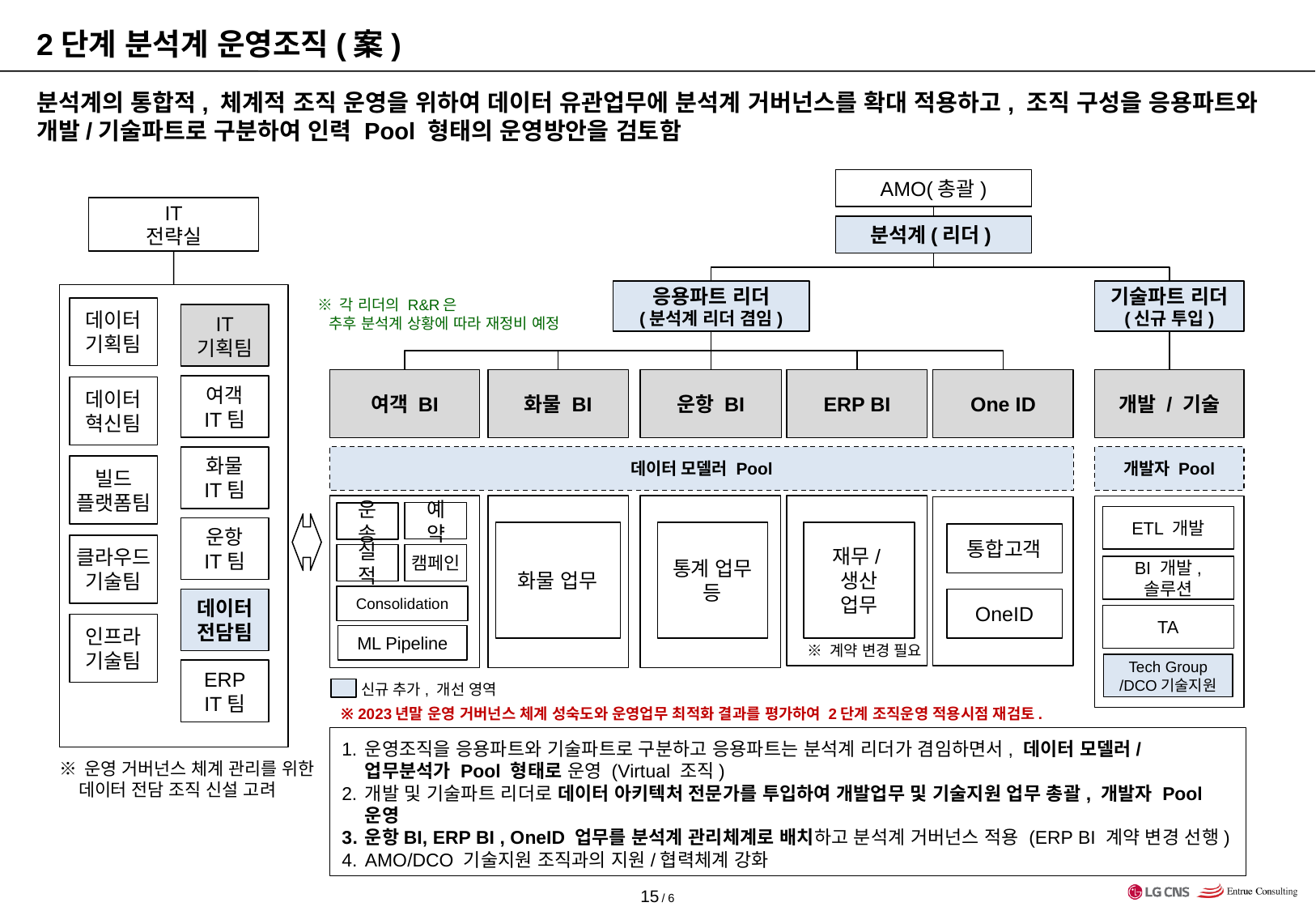

# 2단계 분석계 운영조직(案)
분석계의 통합적, 체계적 조직 운영을 위하여 데이터 유관업무에 분석계 거버넌스를 확대 적용하고, 조직 구성을 응용파트와 개발/기술파트로 구분하여 인력 Pool 형태의 운영방안을 검토함
AMO(총괄)
IT
전략실
분석계(리더)
응용파트 리더
(분석계 리더 겸임)
기술파트 리더
(신규 투입)

※ 각 리더의 R&R은
추후 분석계 상황에 따라 재정비 예정
데이터
기획팀
IT
기획팀
여객 BI
화물 BI
운항 BI
ERP BI
One ID
개발 / 기술
여객
IT팀
데이터
혁신팀
데이터 모델러 Pool
개발자 Pool
화물
IT팀
빌드
플랫폼팀

예약
운송
실적
캠페인
Consolidation
ML Pipeline
ETL 개발
BI 개발, 솔루션
TA
Tech Group /DCO기술지원

운항
IT팀
통계 업무
등
재무/생산
업무
화물 업무
통합고객
클라우드
기술팀
데이터
전담팀
OneID
인프라
기술팀
※ 계약 변경 필요
ERP
IT팀
신규 추가, 개선 영역

※ 2023년말 운영 거버넌스 체계 성숙도와 운영업무 최적화 결과를 평가하여 2단계 조직운영 적용시점 재검토.
운영조직을 응용파트와 기술파트로 구분하고 응용파트는 분석계 리더가 겸임하면서, 데이터 모델러/ 업무분석가 Pool 형태로 운영 (Virtual 조직)
개발 및 기술파트 리더로 데이터 아키텍처 전문가를 투입하여 개발업무 및 기술지원 업무 총괄, 개발자 Pool 운영
운항BI, ERP BI , OneID 업무를 분석계 관리체계로 배치하고 분석계 거버넌스 적용 (ERP BI 계약 변경 선행)
AMO/DCO 기술지원 조직과의 지원/협력체계 강화
※ 운영 거버넌스 체계 관리를 위한
    데이터 전담 조직 신설 고려